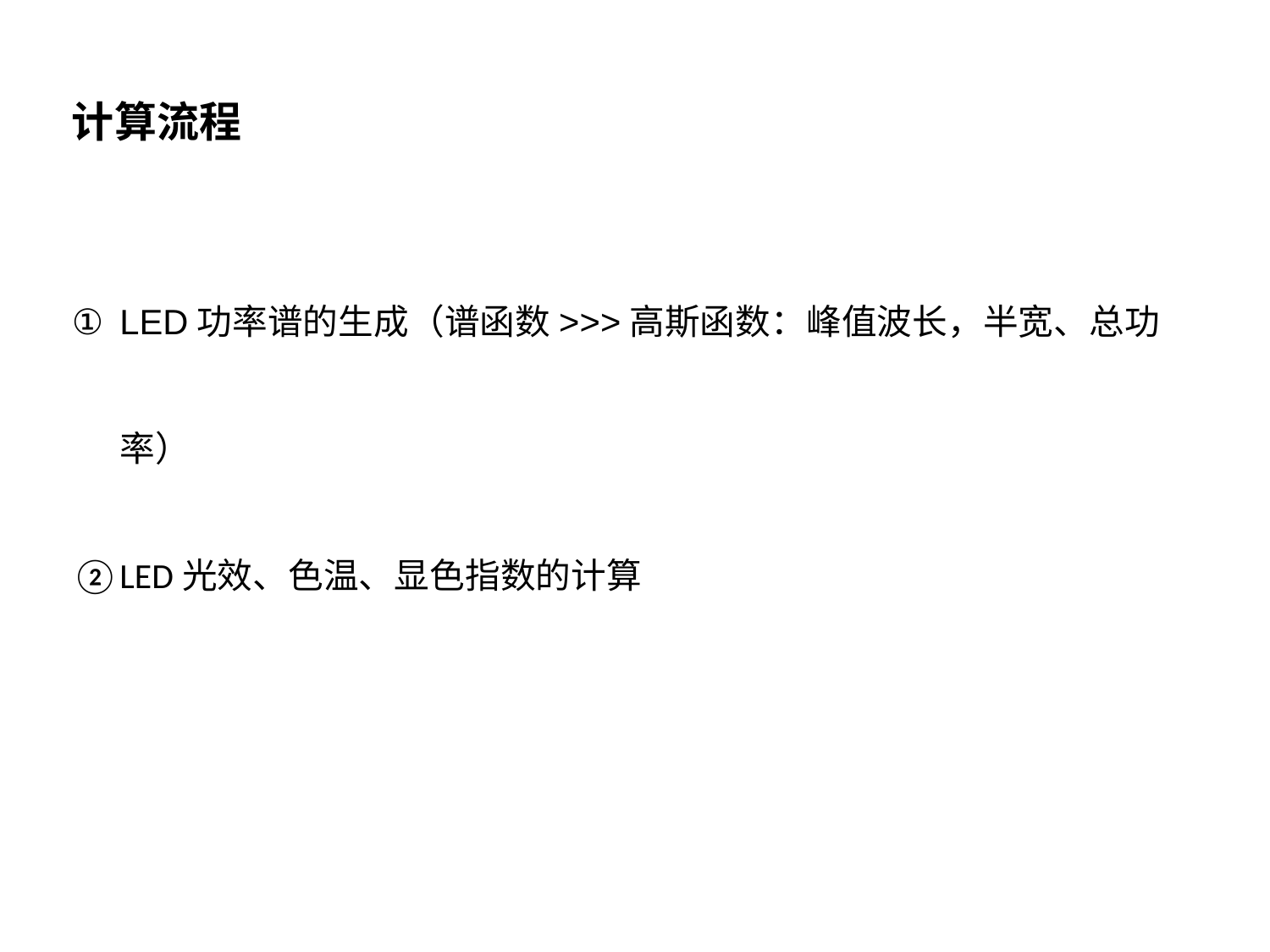

计算流程
LED功率谱的生成（谱函数>>>高斯函数：峰值波长，半宽、总功率）
LED光效、色温、显色指数的计算